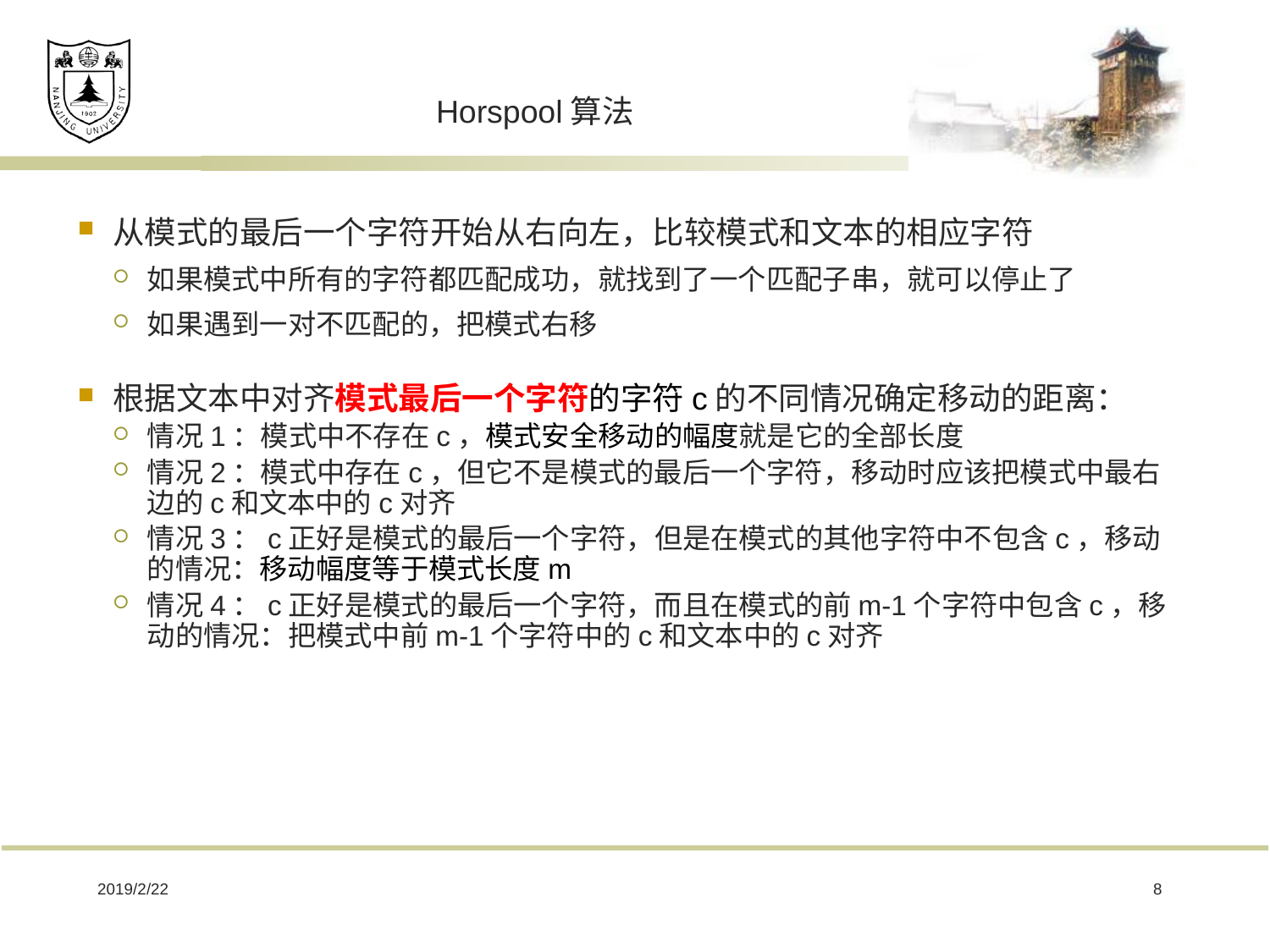

# Horspool算法
从模式的最后一个字符开始从右向左，比较模式和文本的相应字符
如果模式中所有的字符都匹配成功，就找到了一个匹配子串，就可以停止了
如果遇到一对不匹配的，把模式右移

根据文本中对齐模式最后一个字符的字符c的不同情况确定移动的距离：
情况1：模式中不存在c，模式安全移动的幅度就是它的全部长度
情况2：模式中存在c，但它不是模式的最后一个字符，移动时应该把模式中最右边的c和文本中的c对齐
情况3：c正好是模式的最后一个字符，但是在模式的其他字符中不包含c，移动的情况：移动幅度等于模式长度m
情况4：c正好是模式的最后一个字符，而且在模式的前m-1个字符中包含c，移动的情况：把模式中前m-1个字符中的c和文本中的c对齐

2019/2/22
8